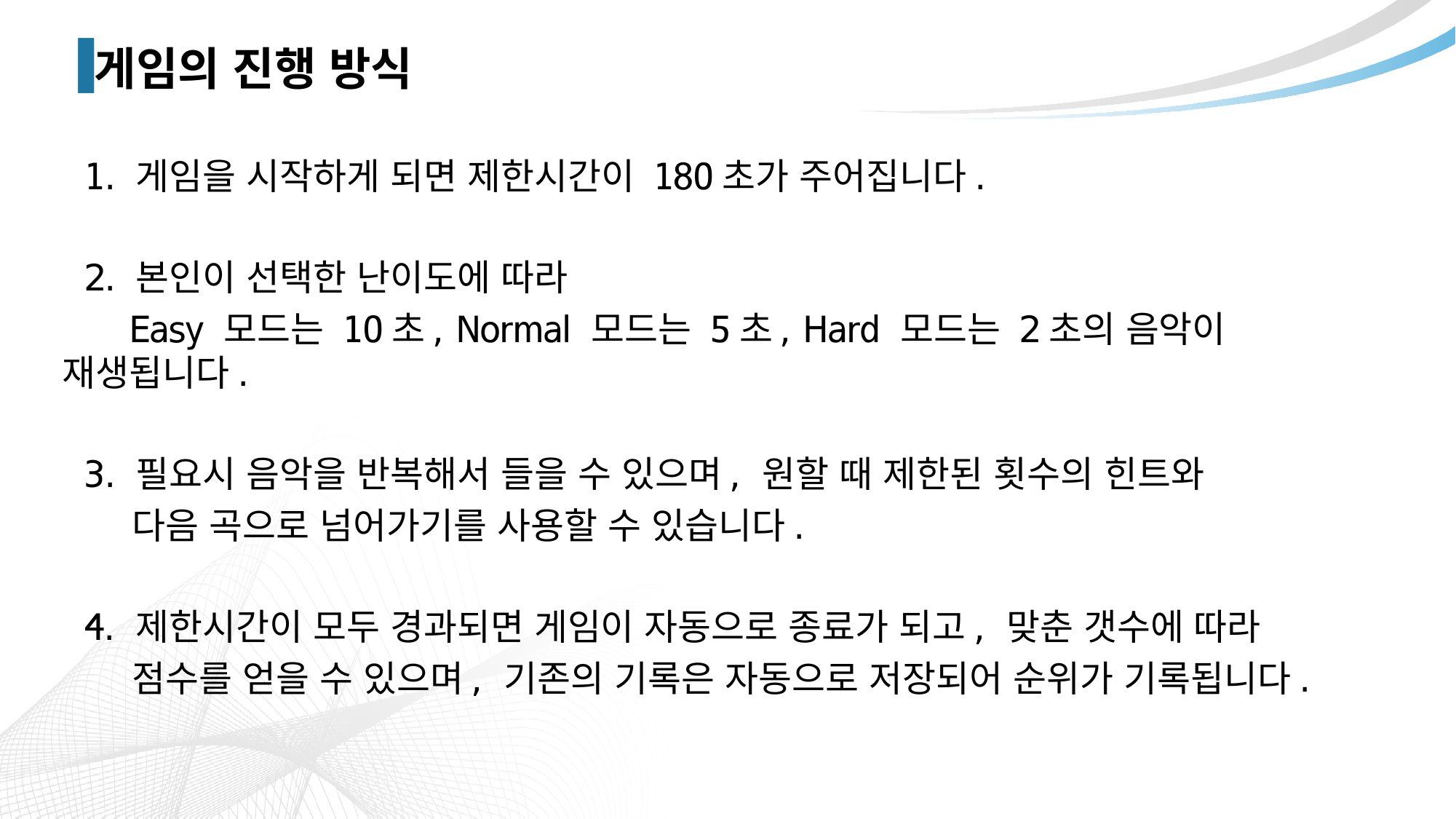

게임의 진행 방식

  1. 게임을 시작하게 되면 제한시간이 180초가 주어집니다.

  2. 본인이 선택한 난이도에 따라
      Easy 모드는 10초, Normal 모드는 5초, Hard 모드는 2초의 음악이 재생됩니다.

  3. 필요시 음악을 반복해서 들을 수 있으며, 원할 때 제한된 횟수의 힌트와
      다음 곡으로 넘어가기를 사용할 수 있습니다.

  4. 제한시간이 모두 경과되면 게임이 자동으로 종료가 되고, 맞춘 갯수에 따라
      점수를 얻을 수 있으며, 기존의 기록은 자동으로 저장되어 순위가 기록됩니다.